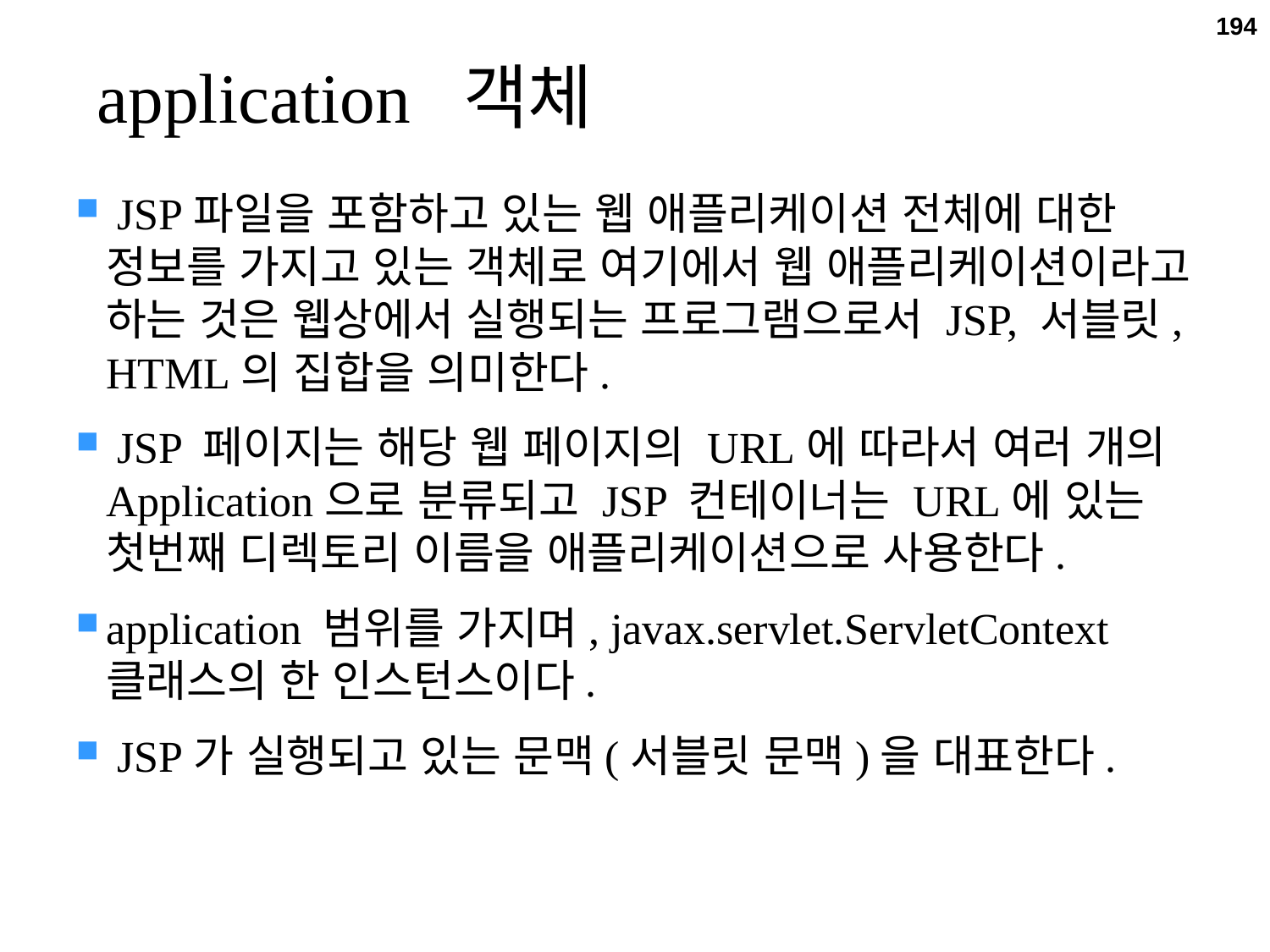

194
application  객체
 JSP파일을 포함하고 있는 웹 애플리케이션 전체에 대한 정보를 가지고 있는 객체로 여기에서 웹 애플리케이션이라고 하는 것은 웹상에서 실행되는 프로그램으로서 JSP, 서블릿, HTML의 집합을 의미한다.
 JSP 페이지는 해당 웹 페이지의 URL에 따라서 여러 개의 Application으로 분류되고 JSP 컨테이너는 URL에 있는 첫번째 디렉토리 이름을 애플리케이션으로 사용한다.
application 범위를 가지며, javax.servlet.ServletContext 클래스의 한 인스턴스이다.
 JSP가 실행되고 있는 문맥(서블릿 문맥)을 대표한다.